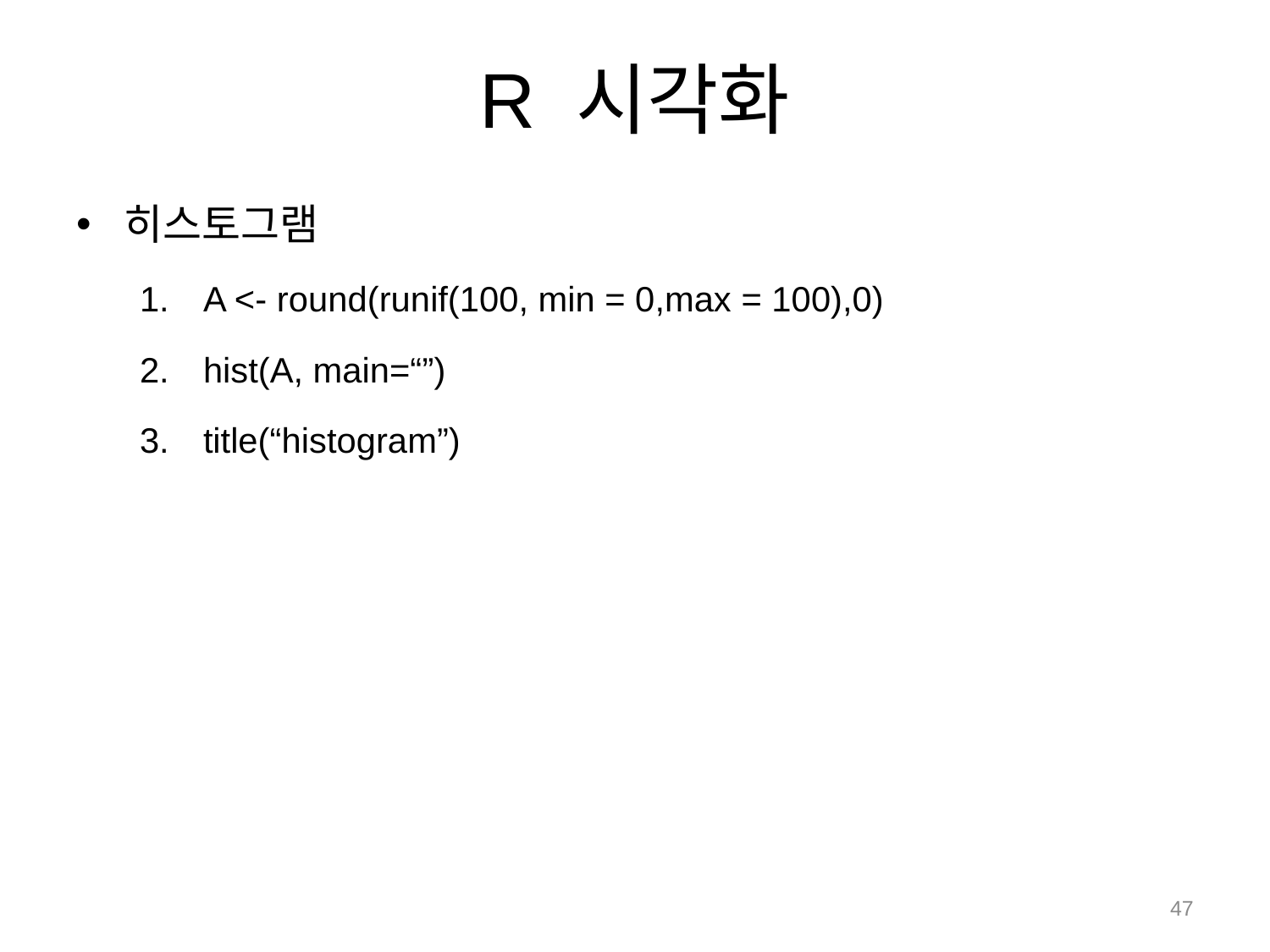

# R 시각화
히스토그램
A <- round(runif(100, min = 0,max = 100),0)
hist(A, main=“”)
title(“histogram”)

47